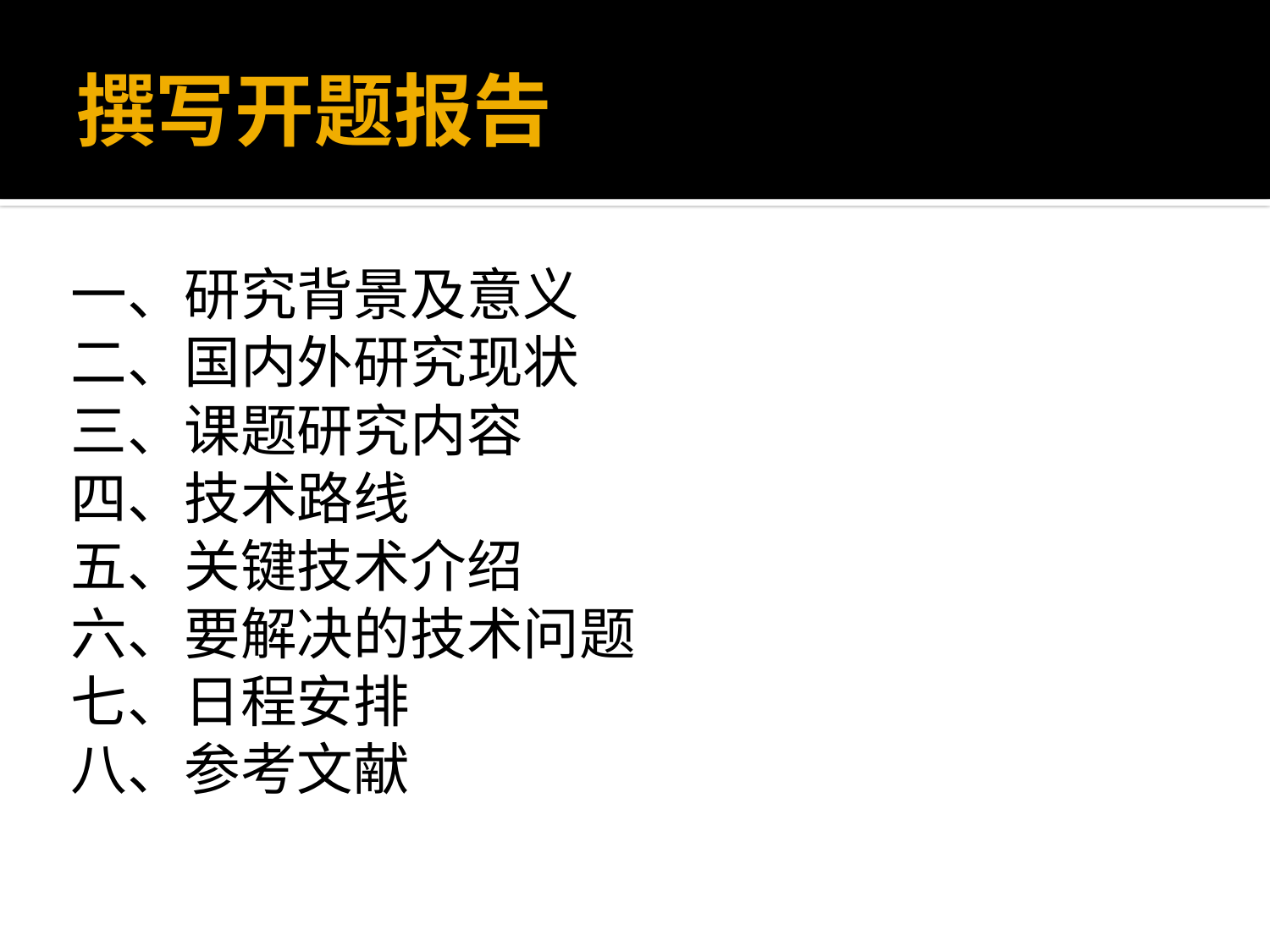

# 撰写开题报告
一、研究背景及意义
二、国内外研究现状
三、课题研究内容
四、技术路线
五、关键技术介绍
六、要解决的技术问题
七、日程安排
八、参考文献